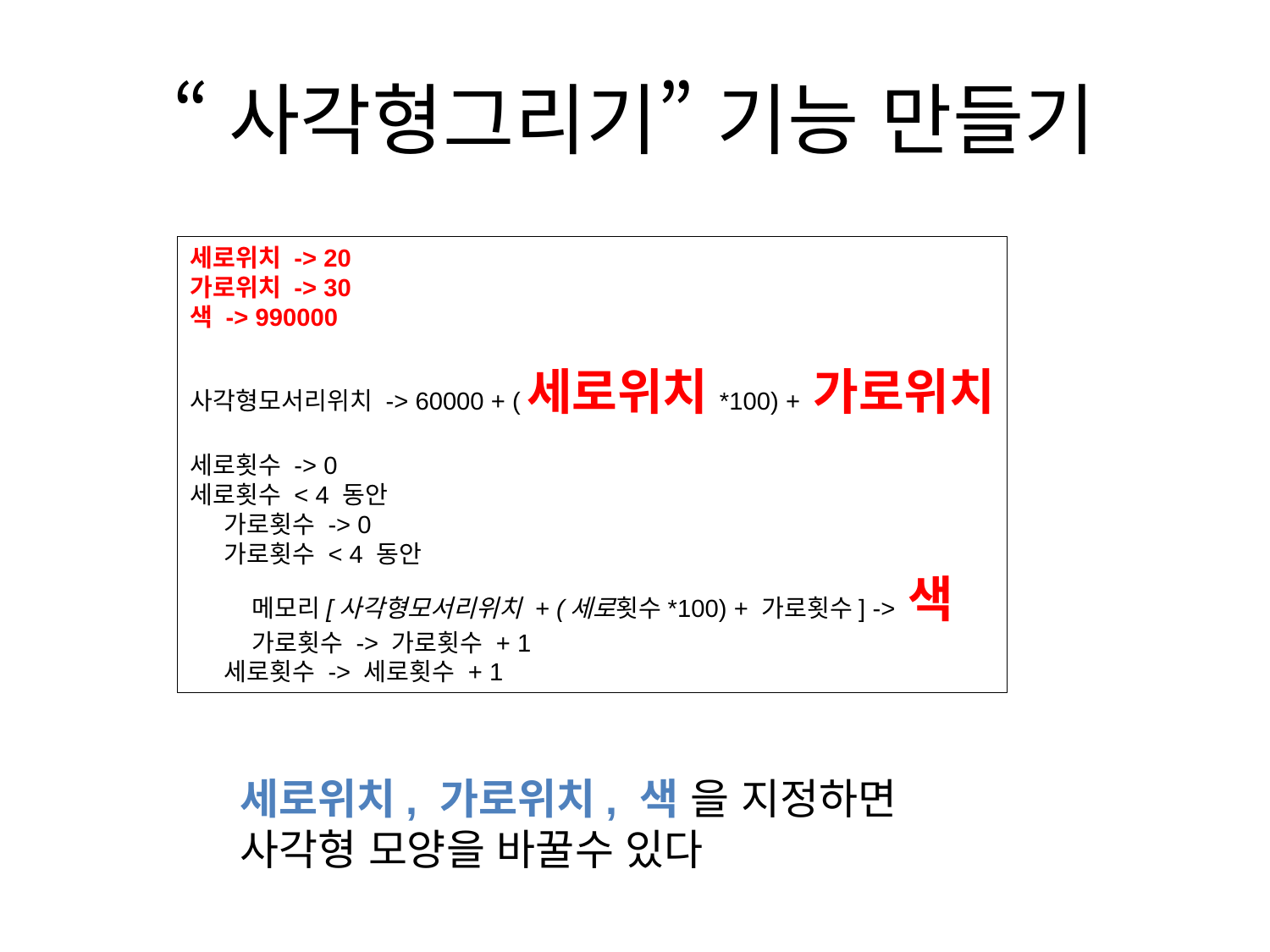

# “사각형그리기” 기능 만들기
세로위치 -> 20
가로위치 -> 30
색 -> 990000

사각형모서리위치 -> 60000 + (세로위치*100) + 가로위치

세로횟수 -> 0
세로횟수 < 4 동안
    가로횟수 -> 0
    가로횟수 < 4 동안
        메모리[사각형모서리위치 + (세로횟수*100) + 가로횟수] -> 색
        가로횟수 -> 가로횟수 + 1
    세로횟수 -> 세로횟수 + 1
세로위치, 가로위치, 색 을 지정하면
사각형 모양을 바꿀수 있다